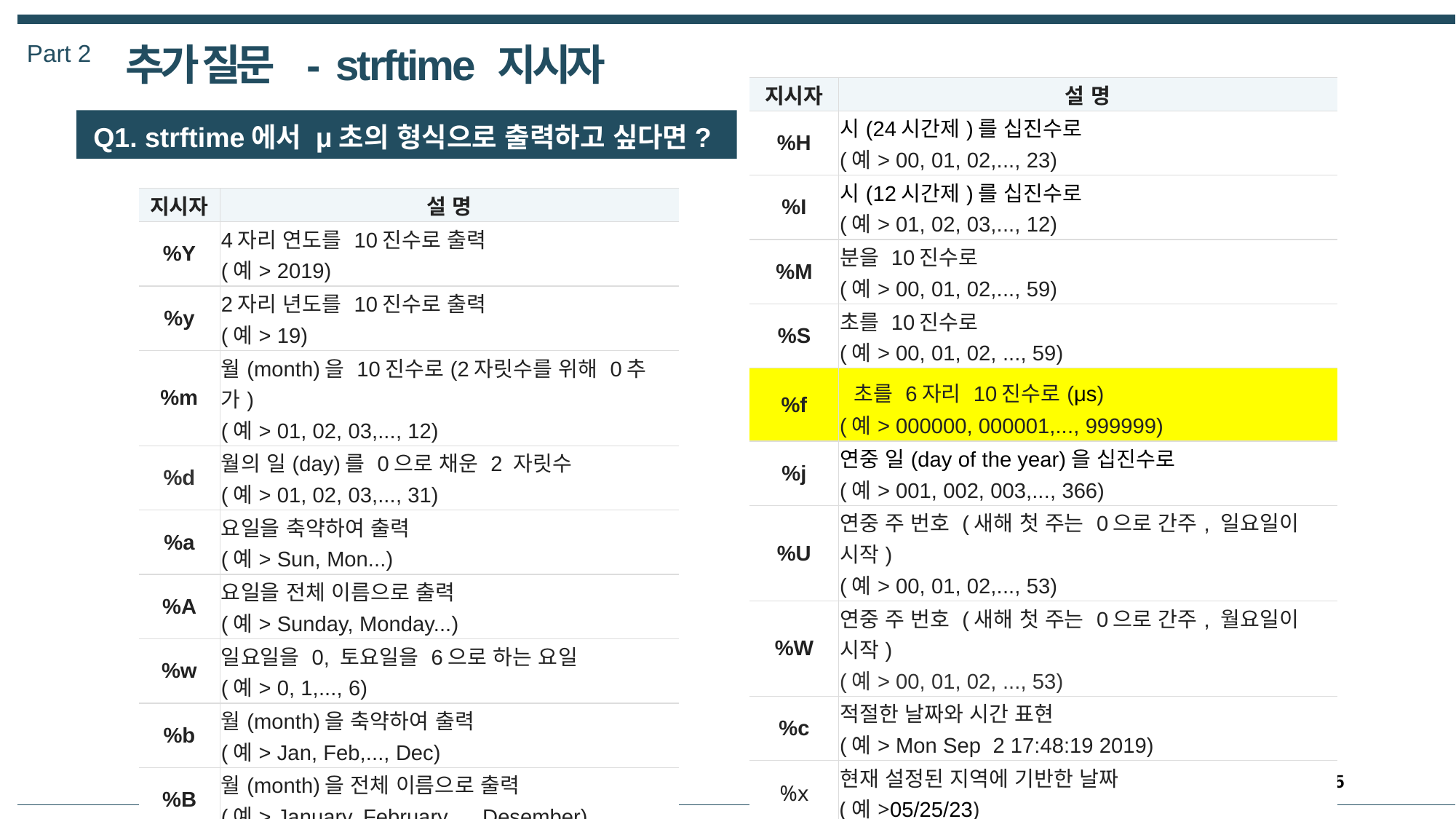

Part 2
추가 질문   -  strftime 지시자
| 지시자 | 설 명 |
| --- | --- |
| %H | 시(24시간제)를 십진수로 (예> 00, 01, 02,..., 23) |
| %I | 시(12시간제)를 십진수로 (예> 01, 02, 03,..., 12) |
| %M | 분을 10진수로 (예> 00, 01, 02,..., 59) |
| %S | 초를 10진수로 (예> 00, 01, 02, ..., 59) |
| %f | 초를 6자리 10진수로(μs) (예> 000000, 000001,..., 999999) |
| %j | 연중 일(day of the year)을 십진수로 (예> 001, 002, 003,..., 366) |
| %U | 연중 주 번호 (새해 첫 주는 0으로 간주, 일요일이 시작) (예> 00, 01, 02,..., 53) |
| %W | 연중 주 번호 (새해 첫 주는 0으로 간주, 월요일이 시작) (예> 00, 01, 02, ..., 53) |
| %c | 적절한 날짜와 시간 표현 (예> Mon Sep  2 17:48:19 2019) |
| %x | 현재 설정된 지역에 기반한 날짜 (예>05/25/23) |
| %X | 현재 설정된 지역에 기반한 시간 (예>17:22:23) |

Q1. strftime에서 μ초의 형식으로 출력하고 싶다면?
| 지시자 | 설 명 |
| --- | --- |
| %Y | 4자리 연도를 10진수로 출력 (예> 2019) |
| %y | 2자리 년도를 10진수로 출력 (예> 19) |
| %m | 월(month)을 10진수로(2자릿수를 위해 0추가) (예> 01, 02, 03,..., 12) |
| %d | 월의 일(day)를 0으로 채운 2 자릿수 (예> 01, 02, 03,..., 31) |
| %a | 요일을 축약하여 출력 (예> Sun, Mon...) |
| %A | 요일을 전체 이름으로 출력 (예> Sunday, Monday...) |
| %w | 일요일을 0, 토요일을 6으로 하는 요일 (예> 0, 1,..., 6) |
| %b | 월(month)을 축약하여 출력 (예> Jan, Feb,..., Dec) |
| %B | 월(month)을 전체 이름으로 출력 (예> January, February,..., Desember) |
| %p | 시간의 오전/오후를 출력 (예> AM, PM) |
5